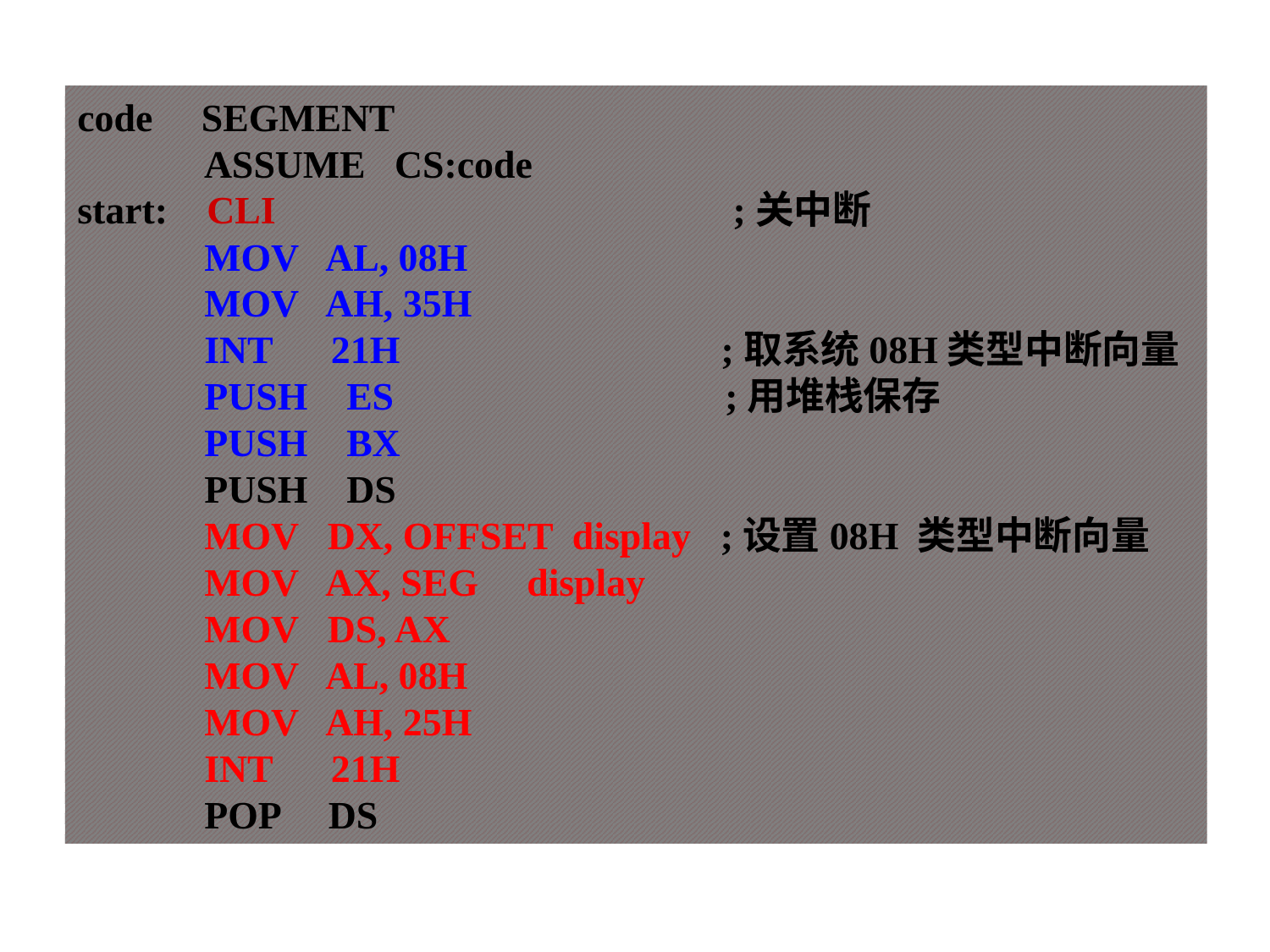

code     SEGMENT
             ASSUME   CS:code
start:    CLI                                               ;关中断
MOV   AL, 08H
MOV   AH, 35H
INT      21H                                 ;取系统08H类型中断向量
PUSH    ES                                  ;用堆栈保存
PUSH    BX
PUSH    DS
MOV   DX, OFFSET  display   ;设置08H 类型中断向量
MOV   AX, SEG     display
MOV   DS, AX
MOV   AL, 08H
MOV   AH, 25H
INT      21H
POP     DS